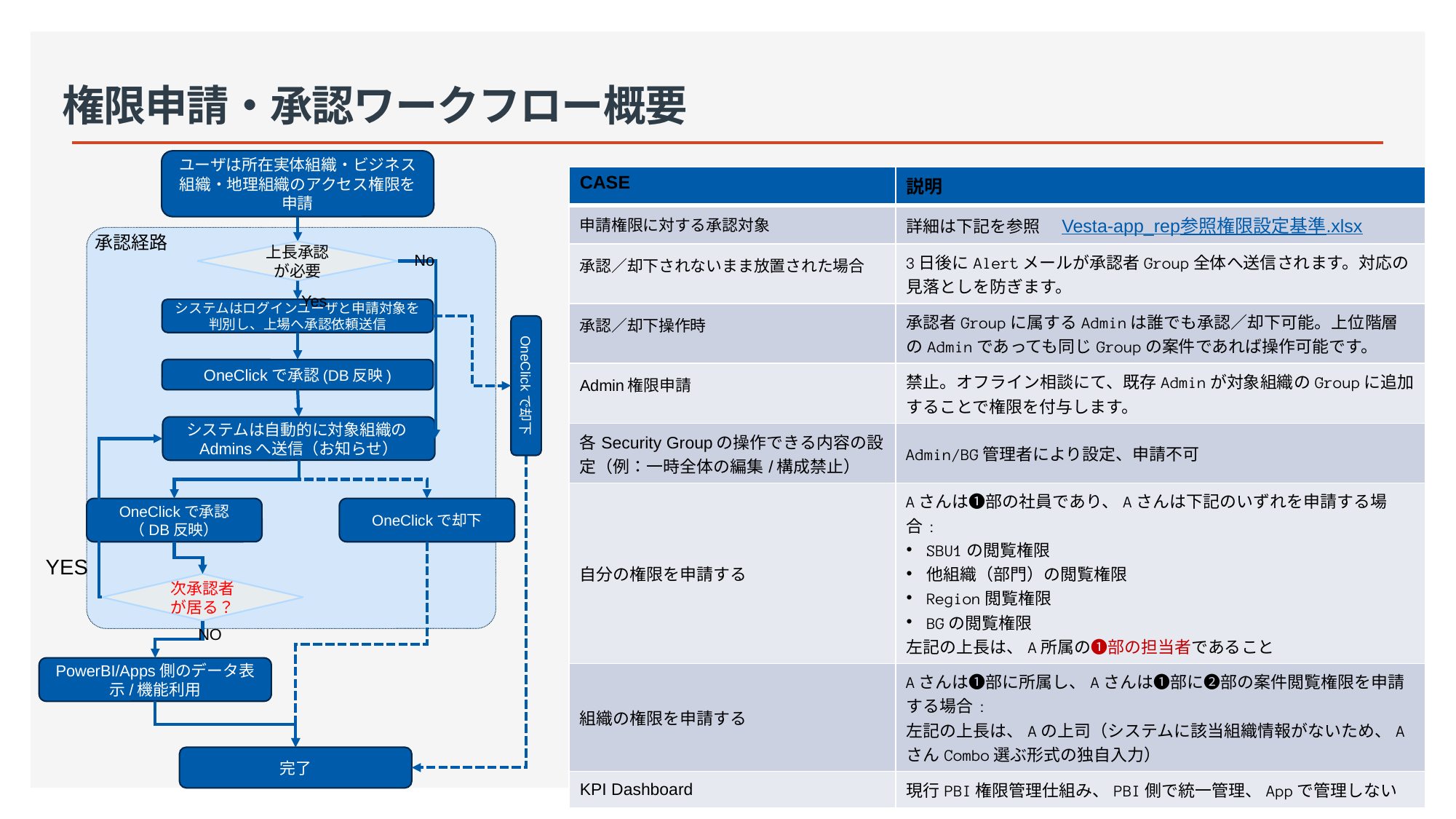

# 権限申請・承認ワークフロー概要
ユーザは所在実体組織・ビジネス組織・地理組織のアクセス権限を申請
| CASE | 説明 |
| --- | --- |
| 申請権限に対する承認対象 | 詳細は下記を参照　Vesta-app\_rep参照権限設定基準.xlsx |
| 承認／却下されないまま放置された場合 | 3日後にAlertメールが承認者Group全体へ送信されます。対応の見落としを防ぎます。 |
| 承認／却下操作時 | 承認者Groupに属するAdminは誰でも承認／却下可能。上位階層のAdminであっても同じGroupの案件であれば操作可能です。 |
| Admin権限申請 | 禁止。オフライン相談にて、既存Adminが対象組織のGroupに追加することで権限を付与します。 |
| 各Security Groupの操作できる内容の設定（例：一時全体の編集/構成禁止） | Admin/BG管理者により設定、申請不可 |
| 自分の権限を申請する | Aさんは➊部の社員であり、Aさんは下記のいずれを申請する場合: SBU1の閲覧権限 他組織（部門）の閲覧権限 Region閲覧権限 BGの閲覧権限 左記の上長は、A所属の➊部の担当者であること |
| 組織の権限を申請する | Aさんは➊部に所属し、Aさんは➊部に➋部の案件閲覧権限を申請する場合: 左記の上長は、Aの上司（システムに該当組織情報がないため、AさんCombo選ぶ形式の独自入力） |
| KPI Dashboard | 現行PBI権限管理仕組み、PBI側で統一管理、Appで管理しない |
承認経路

上長承認が必要
No
Yes
システムはログインユーザと申請対象を判別し、上場へ承認依頼送信
OneClickで承認(DB反映)
OneClickで却下
システムは自動的に対象組織のAdminsへ送信（お知らせ）
OneClickで承認
（DB反映）
OneClickで却下
YES
次承認者が居る？
NO
PowerBI/Apps側のデータ表示/機能利用
完了